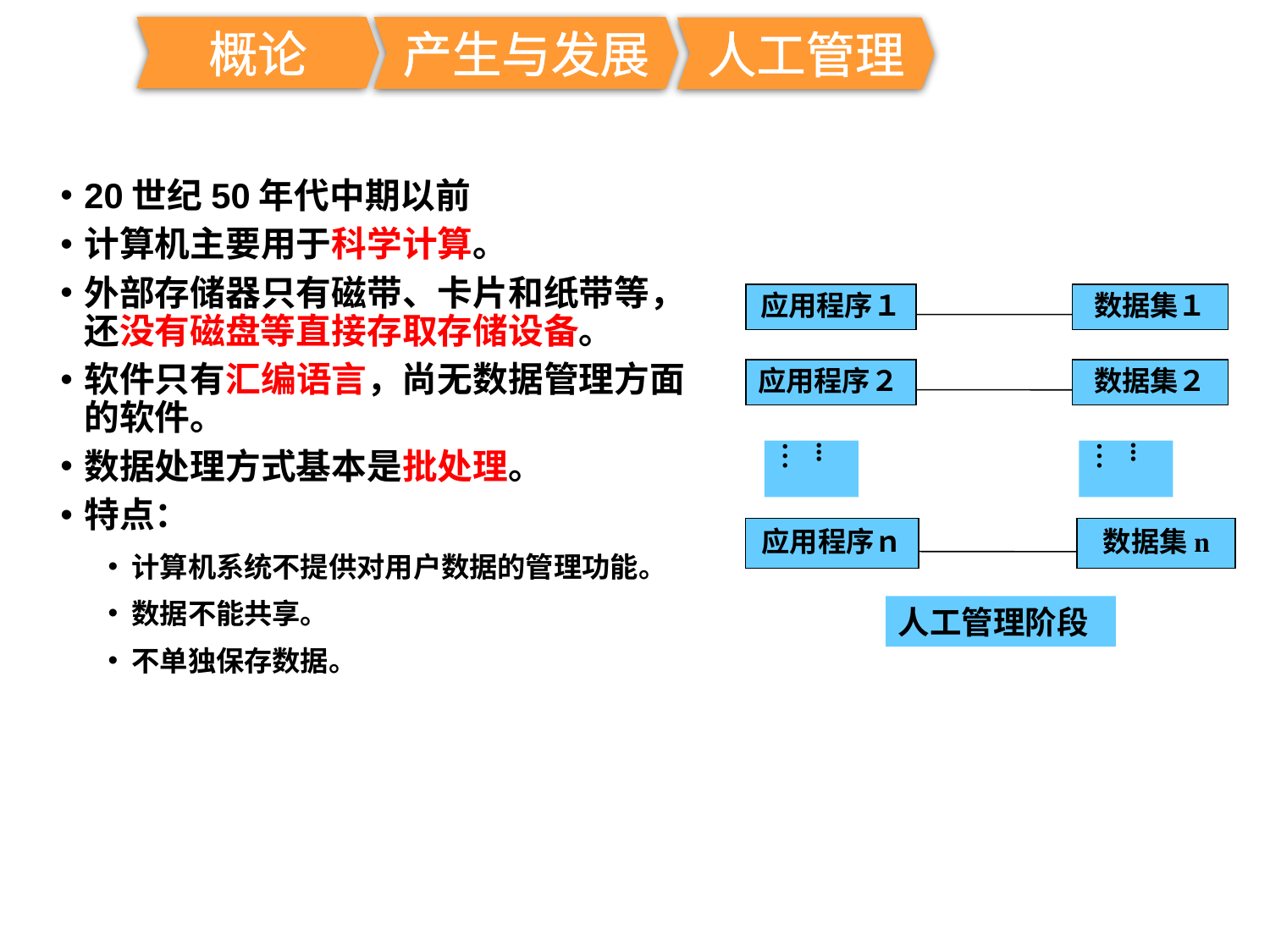

概论
产生与发展
人工管理
20世纪50年代中期以前
计算机主要用于科学计算。
外部存储器只有磁带、卡片和纸带等，还没有磁盘等直接存取存储设备。
软件只有汇编语言，尚无数据管理方面的软件。
数据处理方式基本是批处理。
特点：
计算机系统不提供对用户数据的管理功能。
数据不能共享。
不单独保存数据。
应用程序１
数据集１

应用程序２
数据集２

...…
...…
应用程序ｎ
数据集n

人工管理阶段